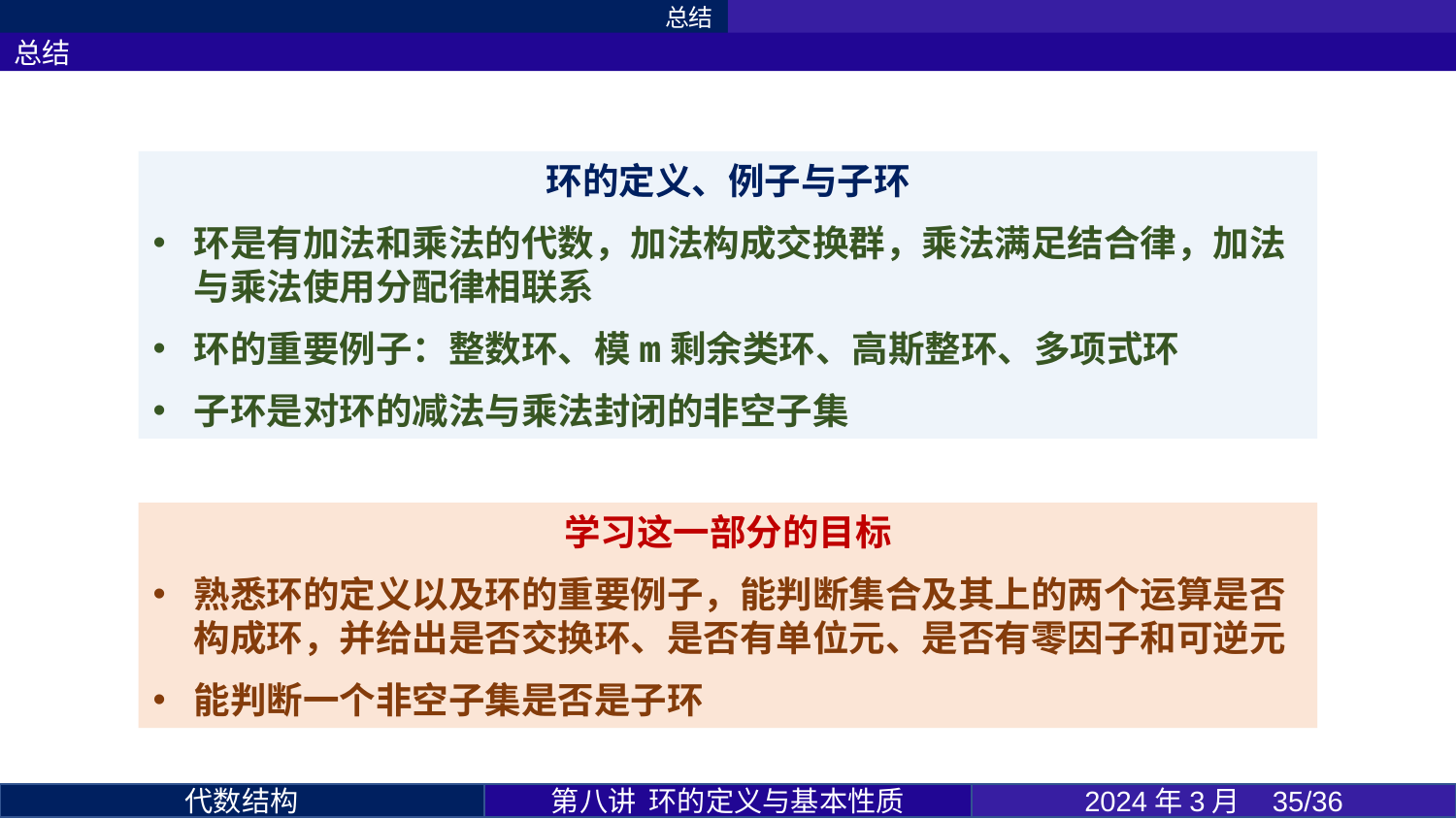

总结
总结
环的定义、例子与子环
环是有加法和乘法的代数，加法构成交换群，乘法满足结合律，加法与乘法使用分配律相联系
环的重要例子：整数环、模m剩余类环、高斯整环、多项式环
子环是对环的减法与乘法封闭的非空子集
学习这一部分的目标
熟悉环的定义以及环的重要例子，能判断集合及其上的两个运算是否构成环，并给出是否交换环、是否有单位元、是否有零因子和可逆元
能判断一个非空子集是否是子环
第八讲  环的定义与基本性质
2024年3月    35/36
代数结构